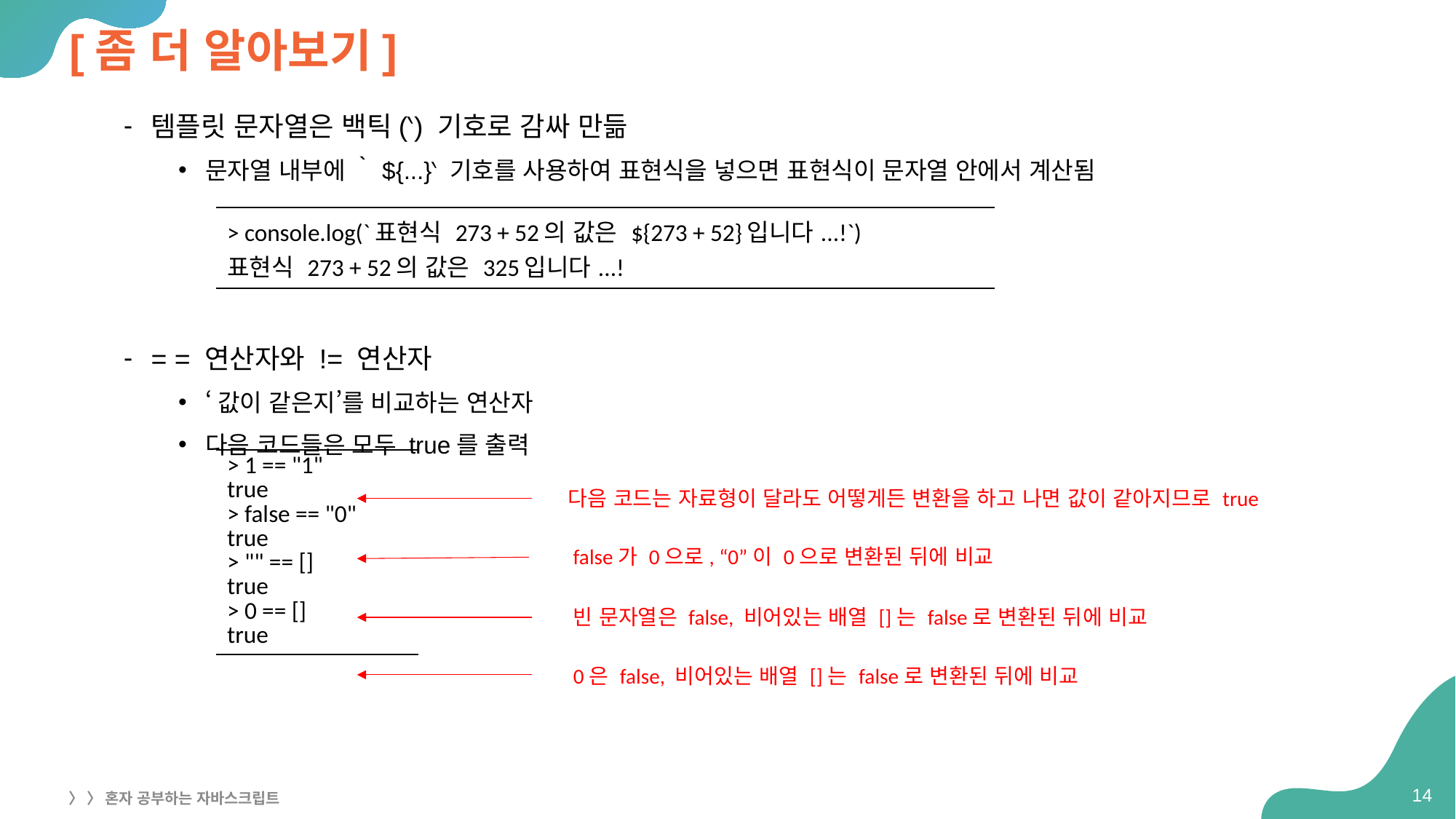

# [좀 더 알아보기]
템플릿 문자열은 백틱(‵) 기호로 감싸 만듦
문자열 내부에 ‵${...}‵ 기호를 사용하여 표현식을 넣으면 표현식이 문자열 안에서 계산됨

= = 연산자와 != 연산자
‘값이 같은지’를 비교하는 연산자
다음 코드들은 모두 true를 출력

| > console.log(`표현식 273 + 52의 값은 ${273 + 52}입니다...!`) 표현식 273 + 52의 값은 325입니다...! |
| --- |
| > 1 == "1" true > false == "0" true > "" == [] true > 0 == [] true |
| --- |
다음 코드는 자료형이 달라도 어떻게든 변환을 하고 나면 값이 같아지므로 true
false가 0으로, “0”이 0으로 변환된 뒤에 비교
빈 문자열은 false, 비어있는 배열 []는 false로 변환된 뒤에 비교
0은 false, 비어있는 배열 []는 false로 변환된 뒤에 비교
14
〉 〉 혼자 공부하는 자바스크립트